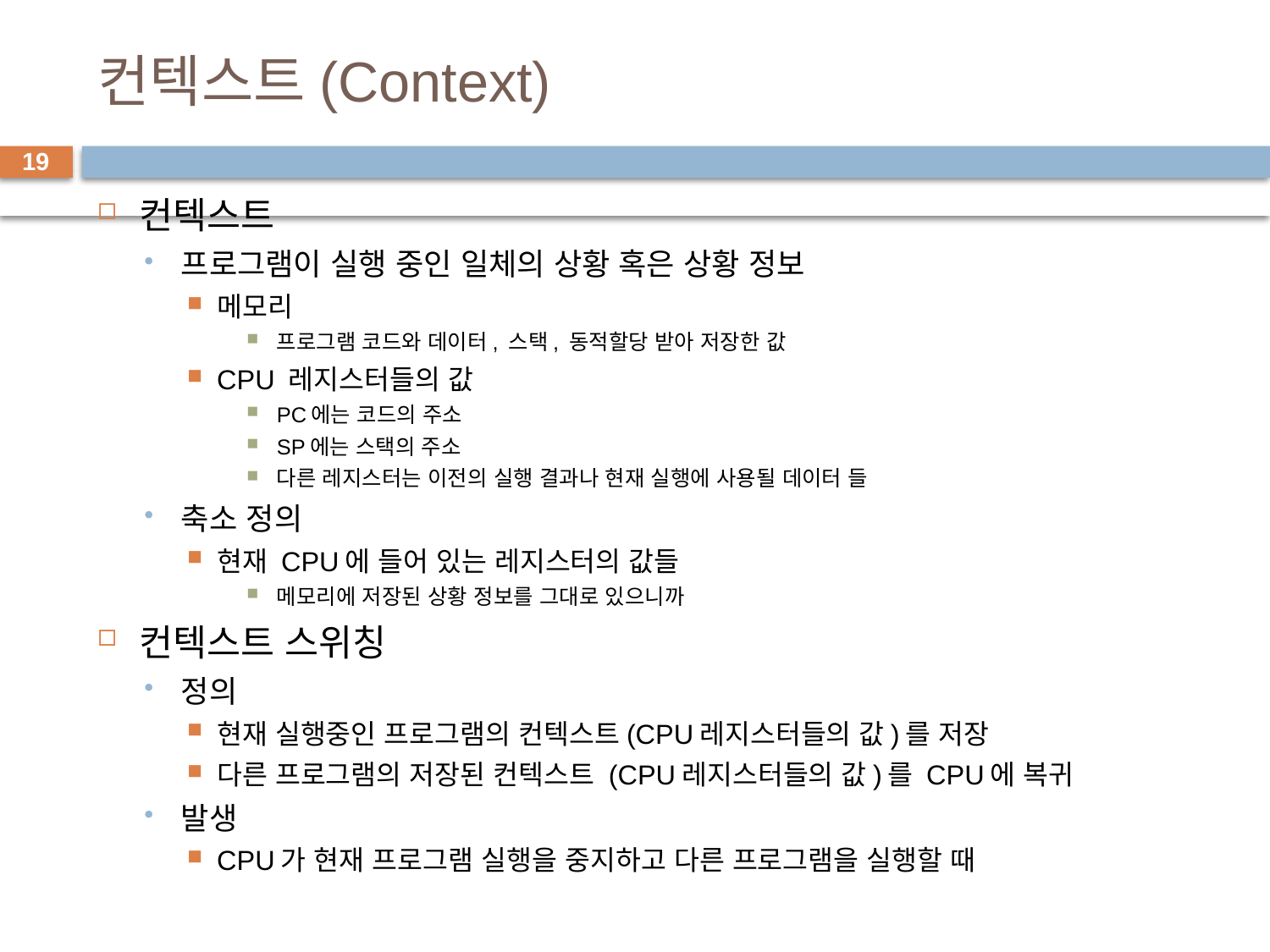

# 컨텍스트(Context)
19
컨텍스트
프로그램이 실행 중인 일체의 상황 혹은 상황 정보
메모리
프로그램 코드와 데이터, 스택, 동적할당 받아 저장한 값
CPU 레지스터들의 값
PC에는 코드의 주소
SP에는 스택의 주소
다른 레지스터는 이전의 실행 결과나 현재 실행에 사용될 데이터 들
축소 정의
현재 CPU에 들어 있는 레지스터의 값들
메모리에 저장된 상황 정보를 그대로 있으니까
컨텍스트 스위칭
정의
현재 실행중인 프로그램의 컨텍스트(CPU레지스터들의 값)를 저장
다른 프로그램의 저장된 컨텍스트 (CPU레지스터들의 값)를 CPU에 복귀
발생
CPU가 현재 프로그램 실행을 중지하고 다른 프로그램을 실행할 때